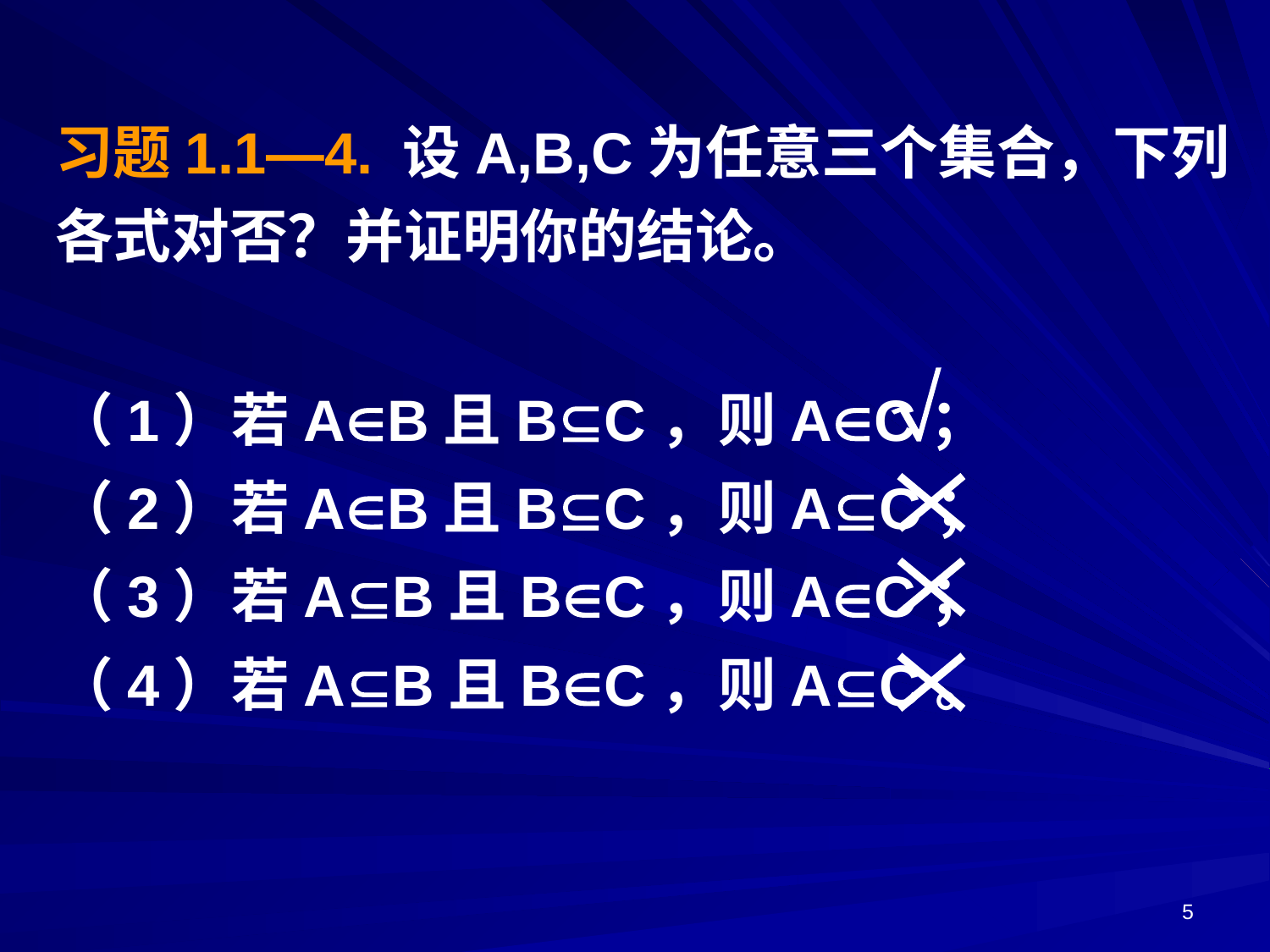

习题1.1—4. 设A,B,C为任意三个集合，下列各式对否？并证明你的结论。

（1）若A∈B且B⊆C，则A∈C；
（2）若A∈B且B⊆C，则A⊆C；
（3）若A⊆B且B∈C，则A∈C；
（4）若A⊆B且B∈C，则A⊆C。

√

5